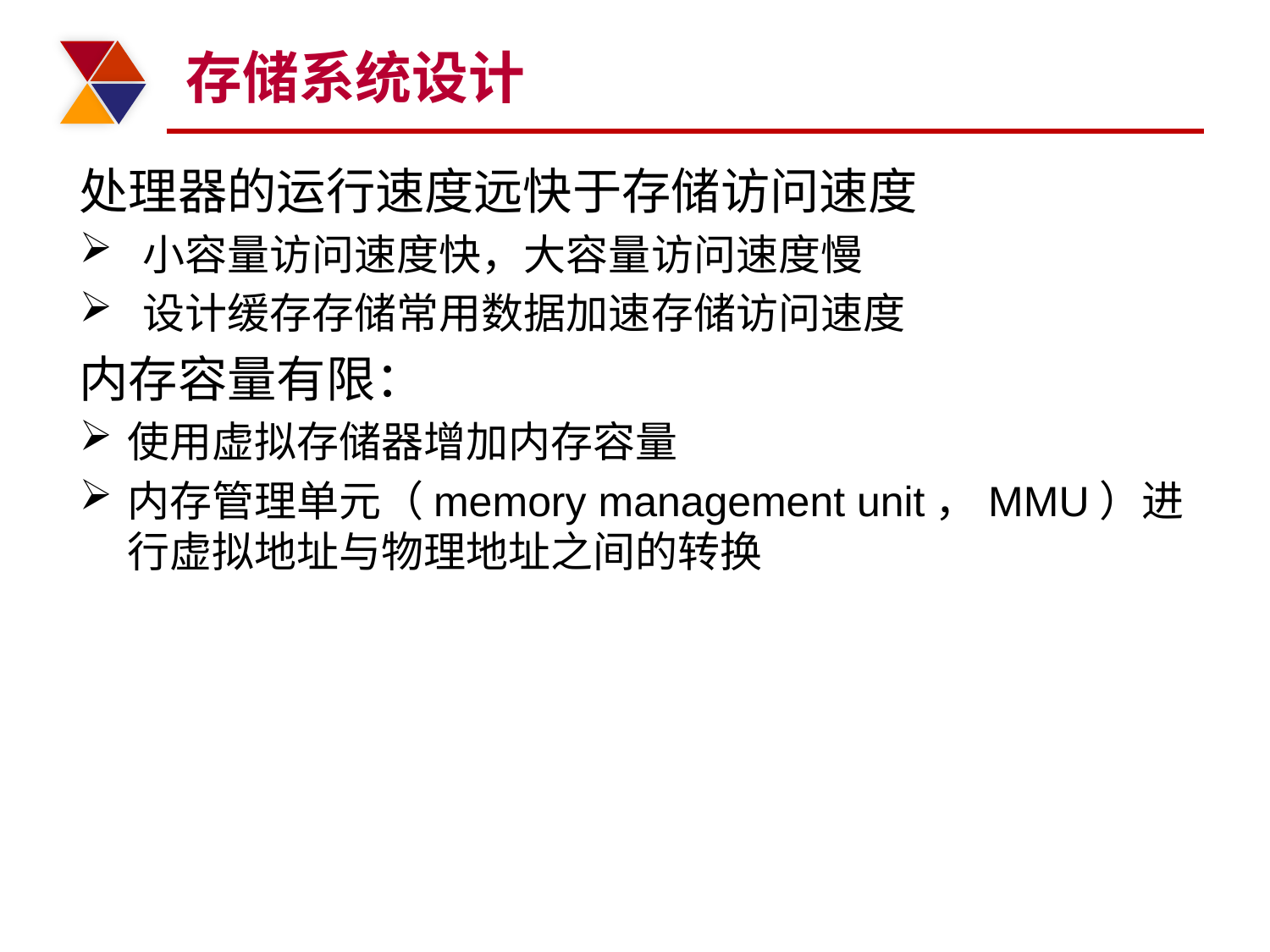

# 存储系统设计
处理器的运行速度远快于存储访问速度
小容量访问速度快，大容量访问速度慢
设计缓存存储常用数据加速存储访问速度
内存容量有限：
使用虚拟存储器增加内存容量
内存管理单元（memory management unit，MMU）进行虚拟地址与物理地址之间的转换